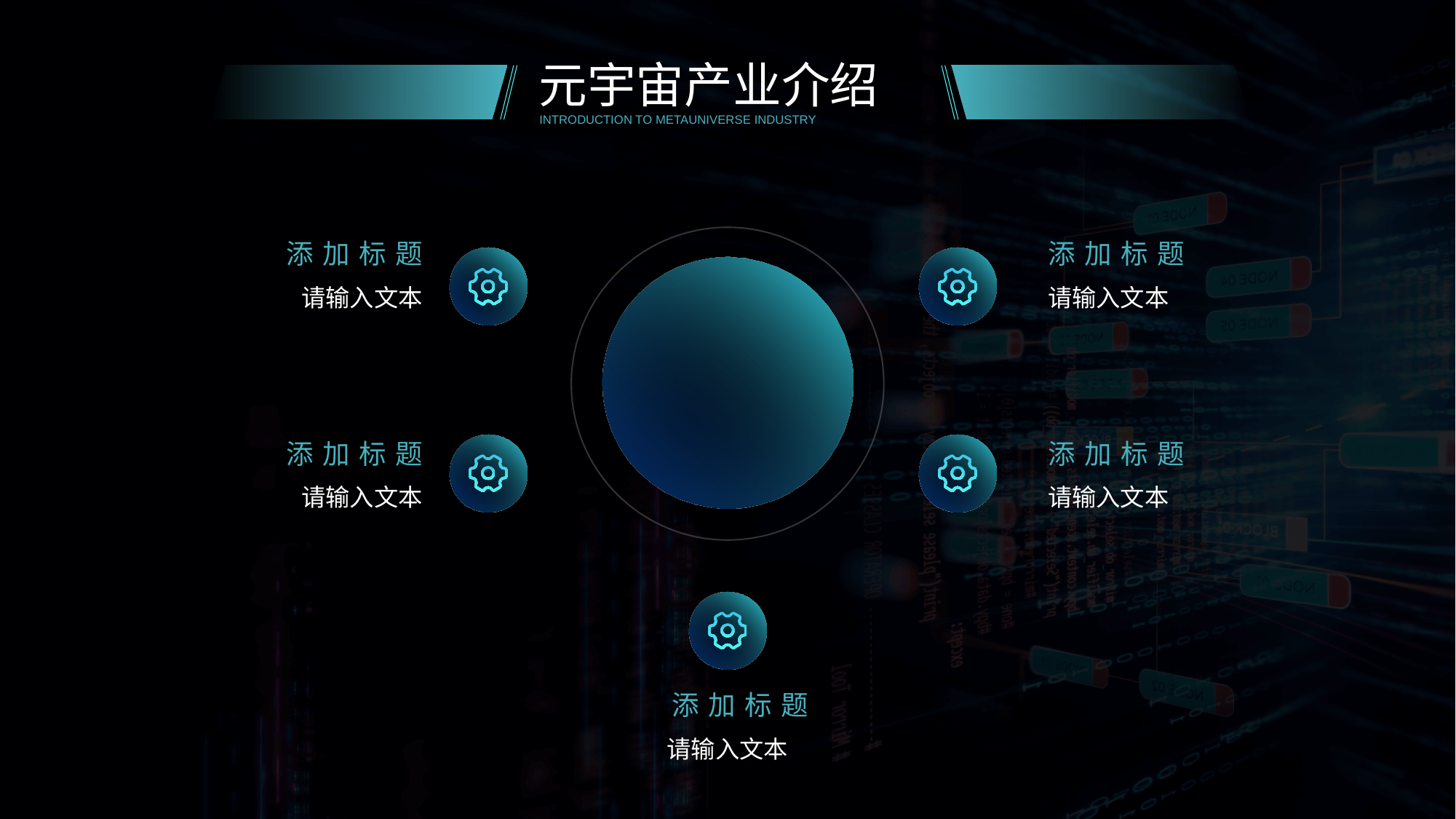

元宇宙产业介绍
INTRODUCTION TO METAUNIVERSE INDUSTRY

添加标题
添加标题

请输入文本
请输入文本
添加标题
添加标题

请输入文本
请输入文本

添加标题
请输入文本
行业PPT模板http://www.1ppt.com/hangye/